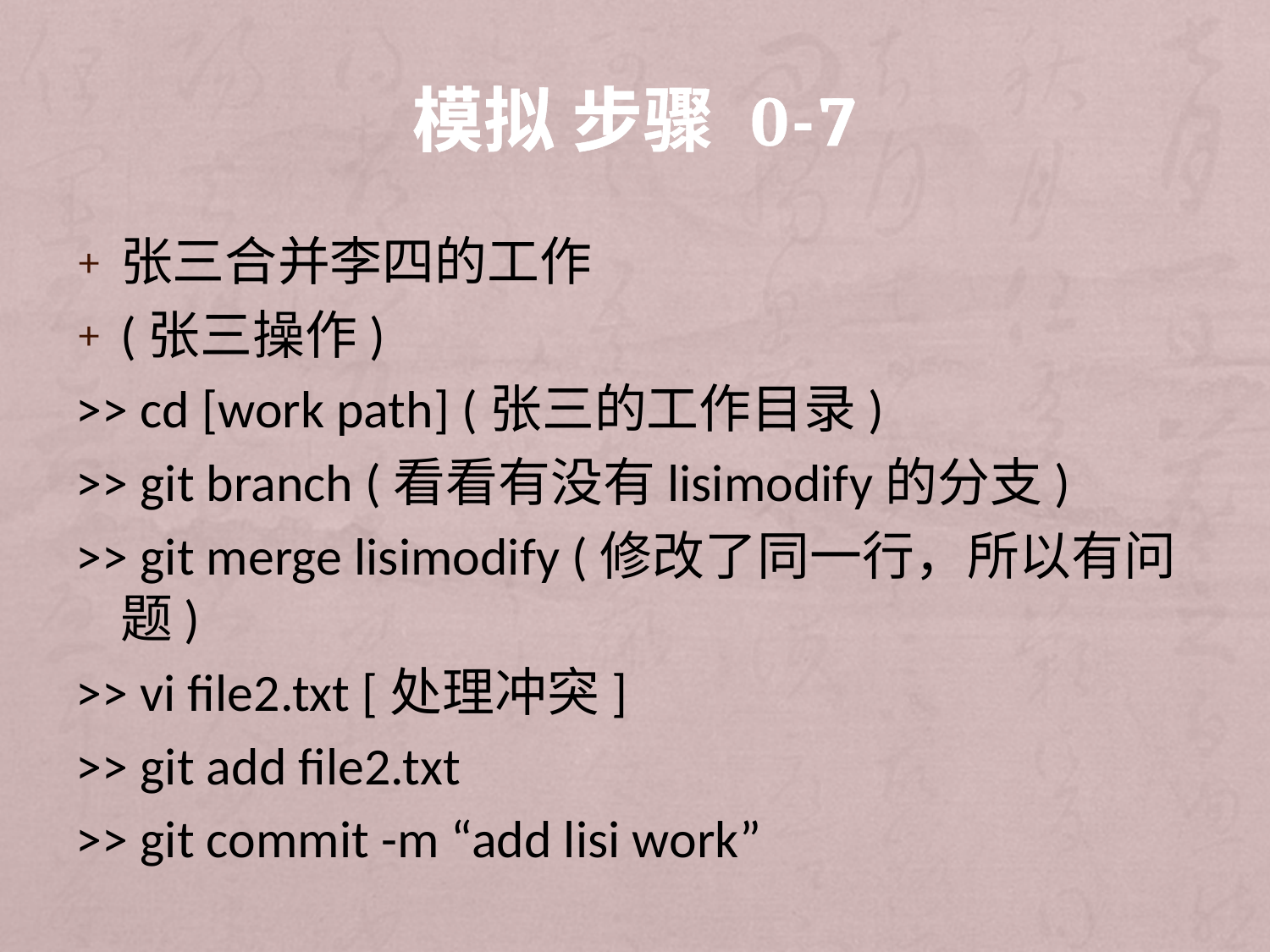

# 模拟 步骤 0-7
张三合并李四的工作
(张三操作)
>> cd [work path] (张三的工作目录)
>> git branch (看看有没有lisimodify的分支)
>> git merge lisimodify (修改了同一行，所以有问题)
>> vi file2.txt [处理冲突]
>> git add file2.txt
>> git commit -m “add lisi work”